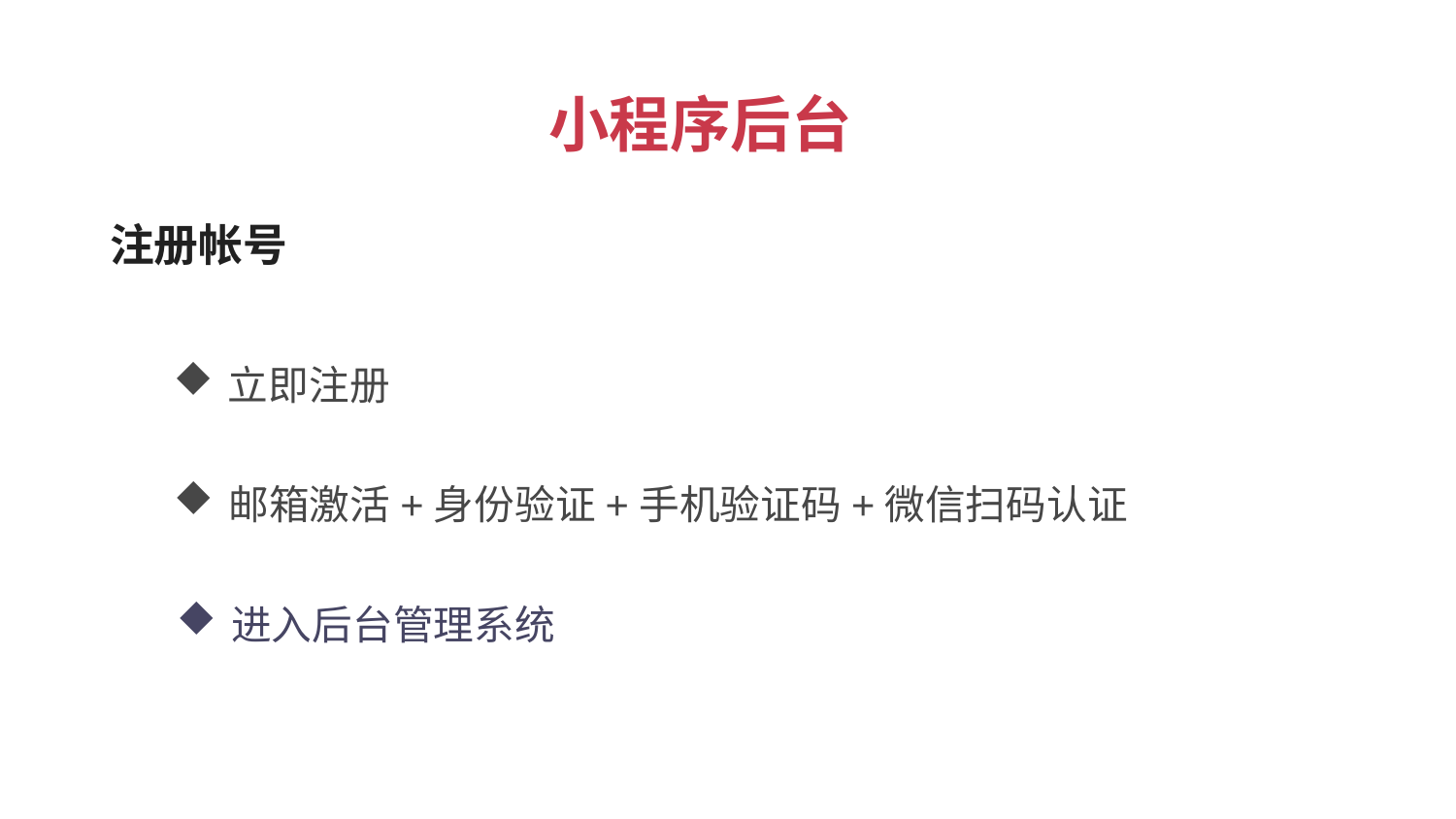

小程序后台
 注册帐号
立即注册
邮箱激活+身份验证+手机验证码+微信扫码认证
进入后台管理系统